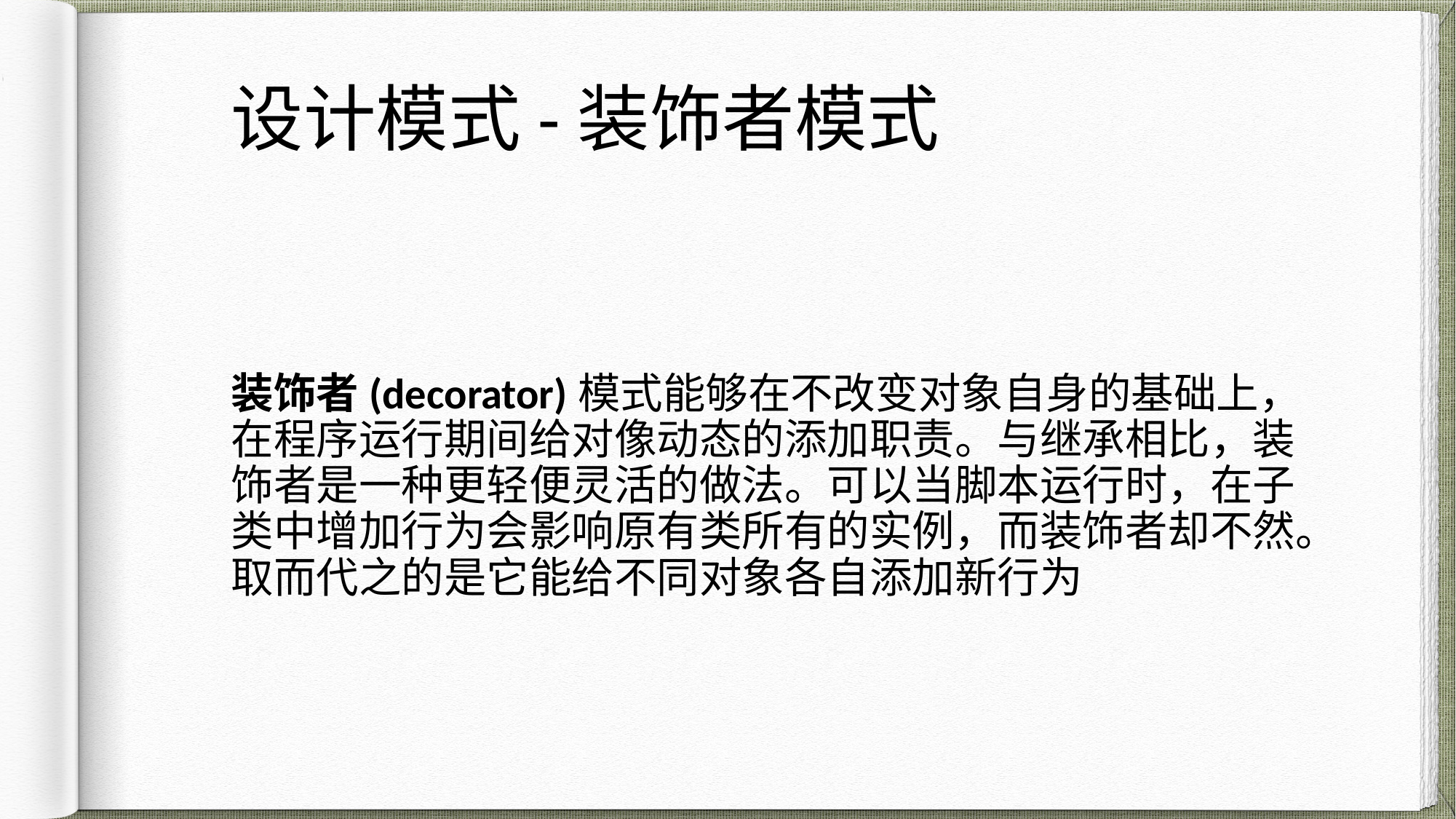

# 设计模式-装饰者模式
装饰者(decorator)模式能够在不改变对象自身的基础上，在程序运行期间给对像动态的添加职责。与继承相比，装饰者是一种更轻便灵活的做法。可以当脚本运行时，在子类中增加行为会影响原有类所有的实例，而装饰者却不然。取而代之的是它能给不同对象各自添加新行为